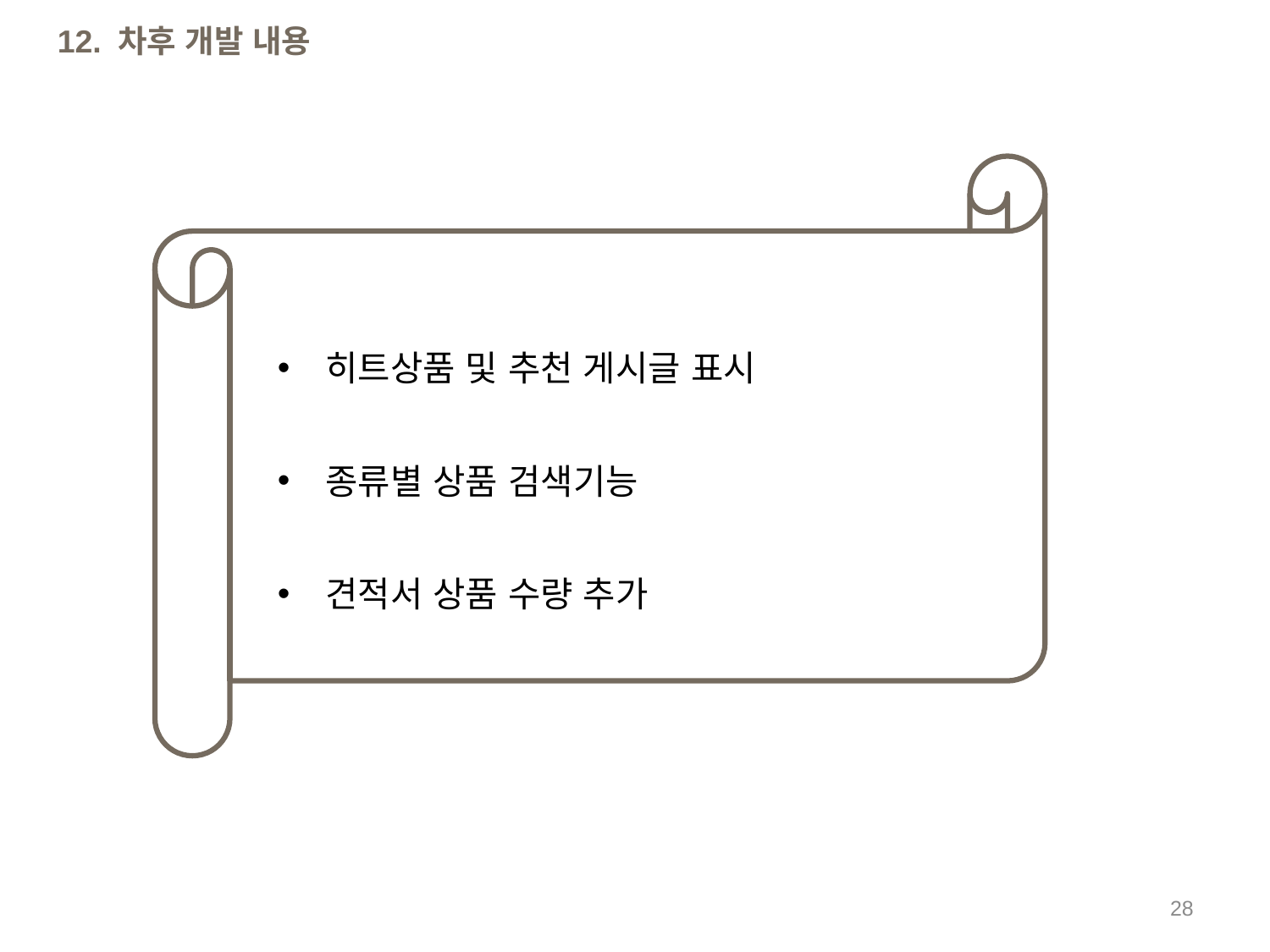

12. 차후 개발 내용

히트상품 및 추천 게시글 표시
종류별 상품 검색기능
견적서 상품 수량 추가
28